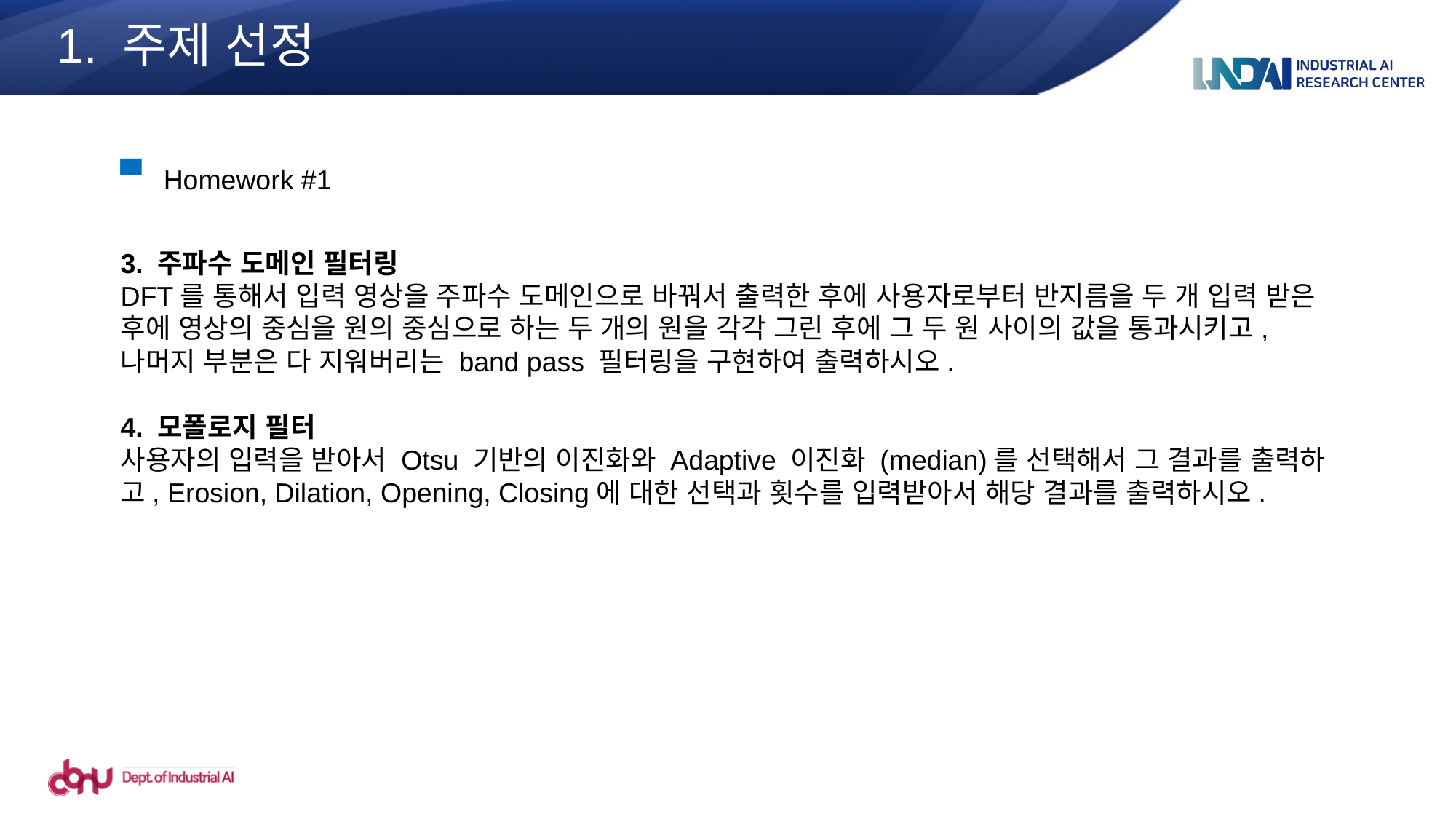

1. 주제 선정
Homework #1

3. 주파수 도메인 필터링
DFT를 통해서 입력 영상을 주파수 도메인으로 바꿔서 출력한 후에 사용자로부터 반지름을 두 개 입력 받은 후에 영상의 중심을 원의 중심으로 하는 두 개의 원을 각각 그린 후에 그 두 원 사이의 값을 통과시키고, 나머지 부분은 다 지워버리는 band pass 필터링을 구현하여 출력하시오.

4. 모폴로지 필터
사용자의 입력을 받아서 Otsu 기반의 이진화와 Adaptive 이진화 (median)를 선택해서 그 결과를 출력하고, Erosion, Dilation, Opening, Closing에 대한 선택과 횟수를 입력받아서 해당 결과를 출력하시오.